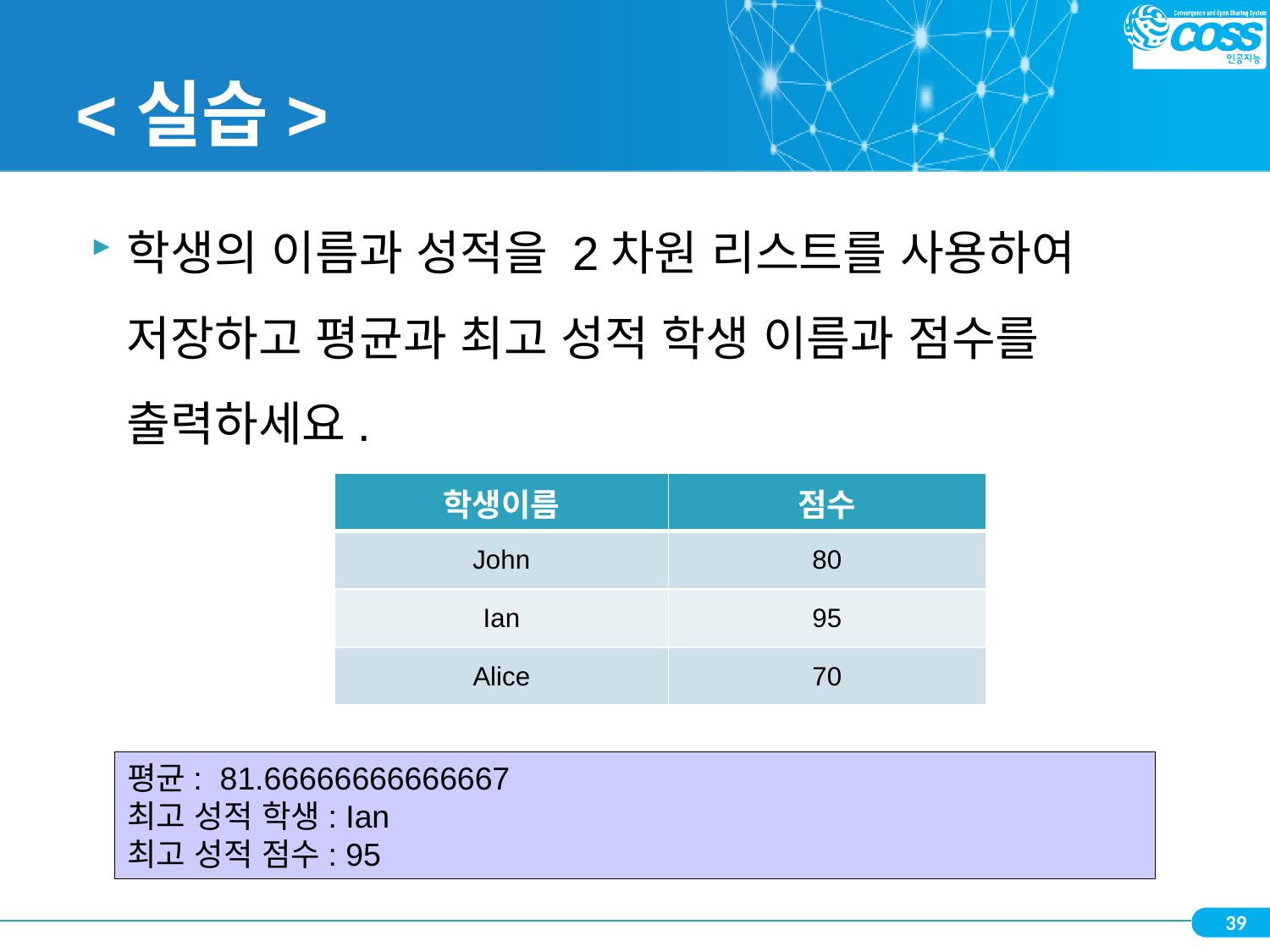

# <실습>
학생의 이름과 성적을 2차원 리스트를 사용하여 저장하고 평균과 최고 성적 학생 이름과 점수를 출력하세요.
| 학생이름 | 점수 |
| --- | --- |
| John | 80 |
| Ian | 95 |
| Alice | 70 |
평균:  81.66666666666667
최고 성적 학생: Ian
최고 성적 점수: 95